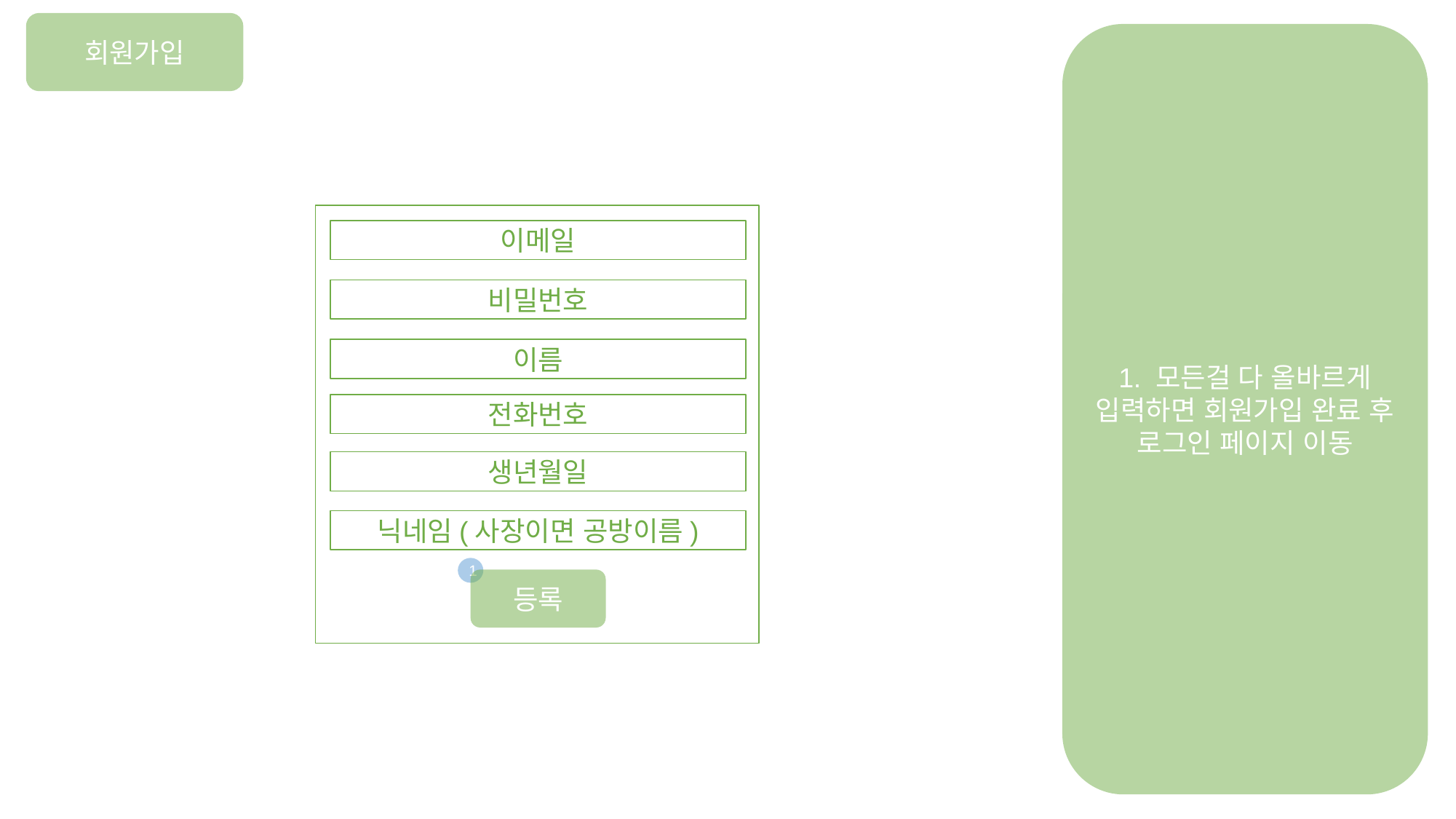

회원가입
1. 모든걸 다 올바르게 입력하면 회원가입 완료 후 로그인 페이지 이동

이메일
비밀번호
이름
전화번호
생년월일
닉네임(사장이면 공방이름)
1
등록